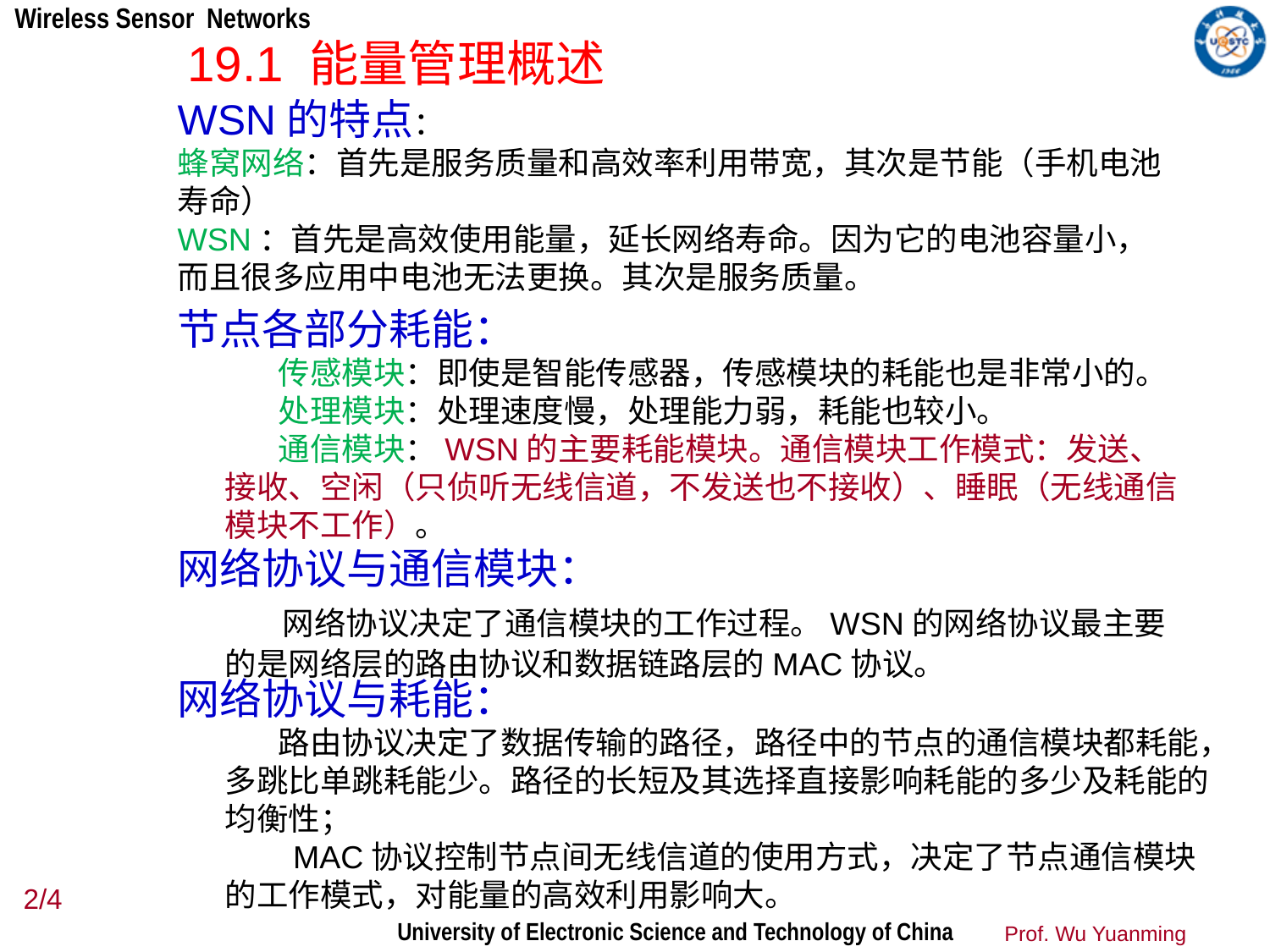

19.1 能量管理概述
WSN的特点：
蜂窝网络：首先是服务质量和高效率利用带宽，其次是节能（手机电池寿命）
WSN：首先是高效使用能量，延长网络寿命。因为它的电池容量小，而且很多应用中电池无法更换。其次是服务质量。
节点各部分耗能：
             传感模块：即使是智能传感器，传感模块的耗能也是非常小的。
             处理模块：处理速度慢，处理能力弱，耗能也较小。
             通信模块：WSN的主要耗能模块。通信模块工作模式：发送、接收、空闲（只侦听无线信道，不发送也不接收）、睡眠（无线通信模块不工作）。
网络协议与通信模块：
          网络协议决定了通信模块的工作过程。WSN的网络协议最主要的是网络层的路由协议和数据链路层的MAC协议。
网络协议与耗能：
             路由协议决定了数据传输的路径，路径中的节点的通信模块都耗能，多跳比单跳耗能少。路径的长短及其选择直接影响耗能的多少及耗能的均衡性；
             MAC协议控制节点间无线信道的使用方式，决定了节点通信模块的工作模式，对能量的高效利用影响大。
2/4
Prof. Wu Yuanming